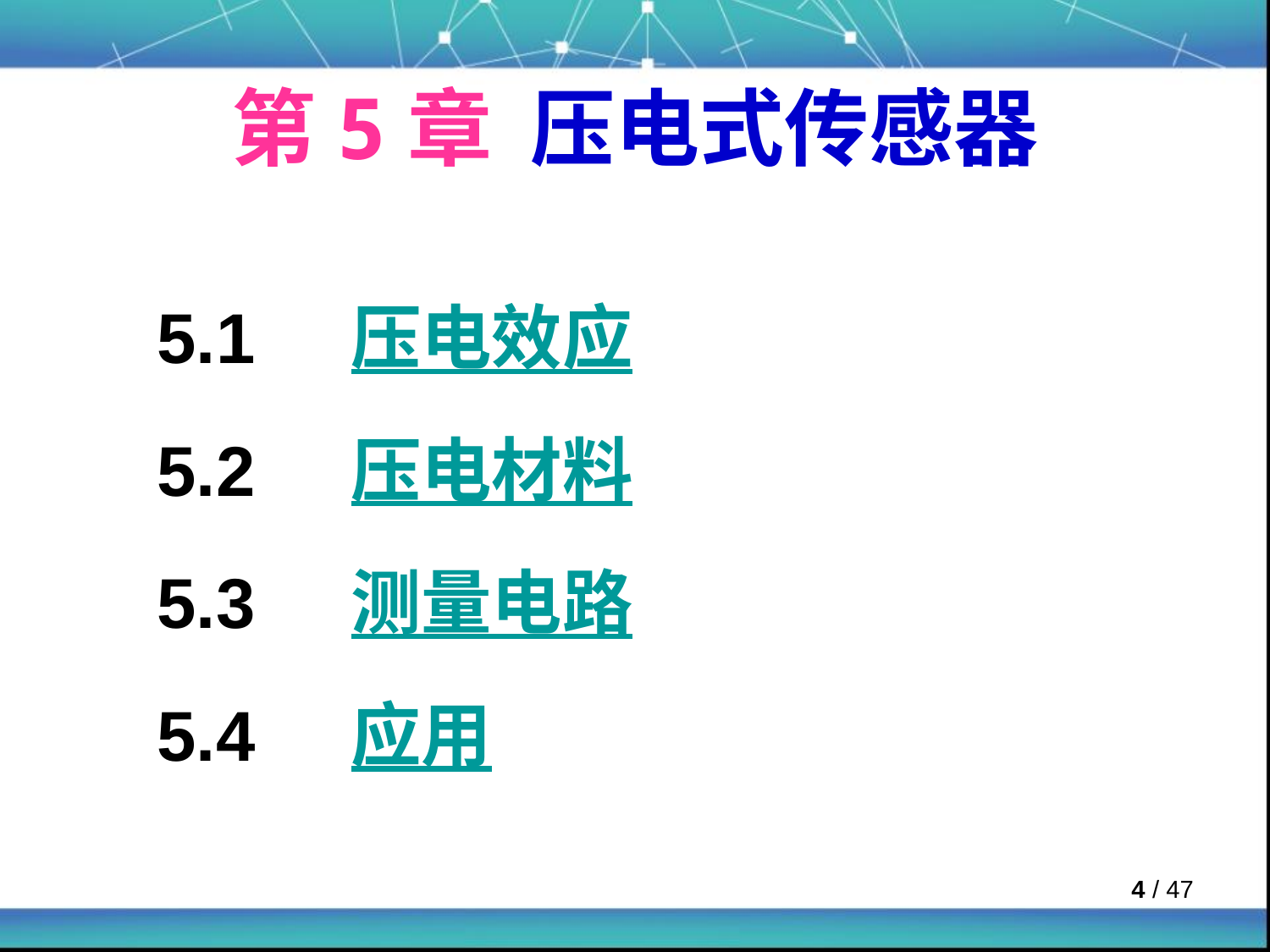

第5章  压电式传感器
5.1    压电效应
5.2    压电材料
5.3    测量电路
5.4    应用

4 / 47